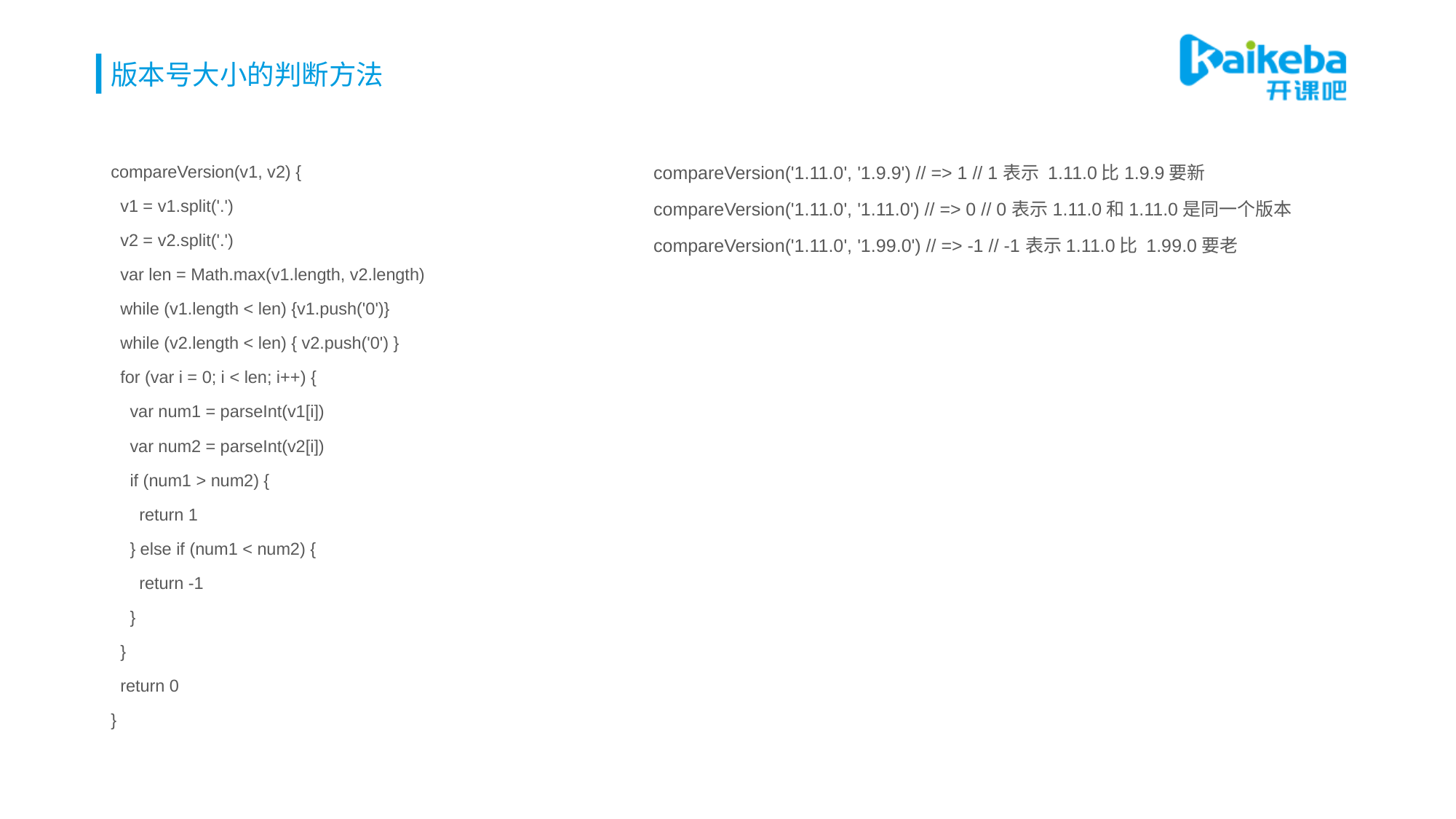

# 版本号大小的判断方法
compareVersion(v1, v2) {
  v1 = v1.split('.')
  v2 = v2.split('.')
  var len = Math.max(v1.length, v2.length)
  while (v1.length < len) {v1.push('0')}
  while (v2.length < len) { v2.push('0') }
  for (var i = 0; i < len; i++) {
    var num1 = parseInt(v1[i])
    var num2 = parseInt(v2[i])
    if (num1 > num2) {
      return 1
    } else if (num1 < num2) {
      return -1
    }
  }
  return 0
}
compareVersion('1.11.0', '1.9.9') // => 1 // 1表示 1.11.0比1.9.9要新
compareVersion('1.11.0', '1.11.0') // => 0 // 0表示1.11.0和1.11.0是同一个版本
compareVersion('1.11.0', '1.99.0') // => -1 // -1表示1.11.0比 1.99.0要老